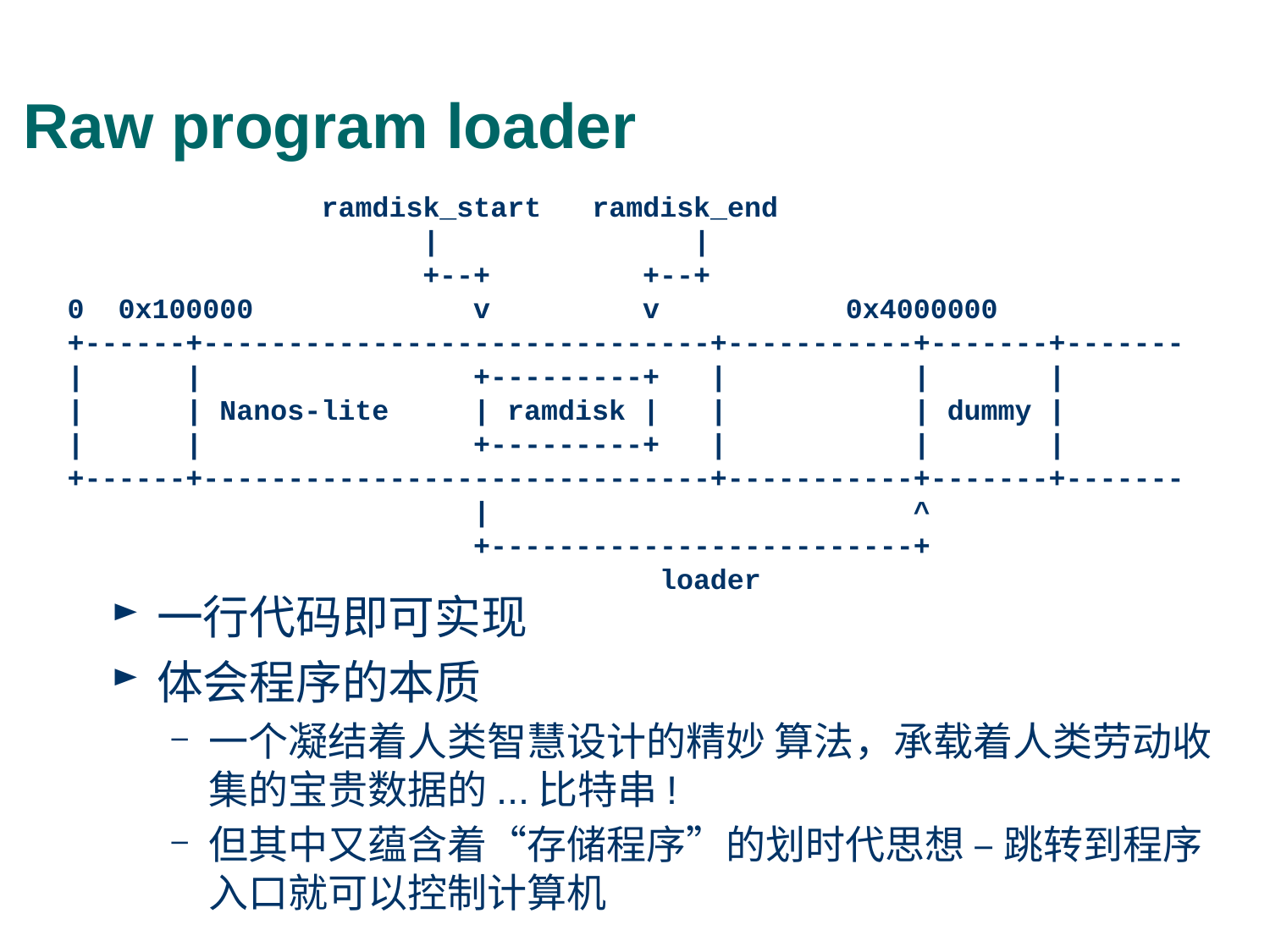

# Raw program loader
               ramdisk_start   ramdisk_end
                     |               |
                     +--+         +--+
0  0x100000             v         v           0x4000000
+------+------------------------------+-----------+-------+-------
|      |                +---------+   |           |       |
|      | Nanos-lite     | ramdisk |   |           | dummy |
|      |                +---------+   |           |       |
+------+------------------------------+-----------+-------+-------
                        |                         ^
                        +-------------------------+
                                   loader

一行代码即可实现
体会程序的本质
一个凝结着人类智慧设计的精妙 算法，承载着人类劳动收集的宝贵数据的...比特串!
但其中又蕴含着“存储程序”的划时代思想 – 跳转到程序入口就可以控制计算机